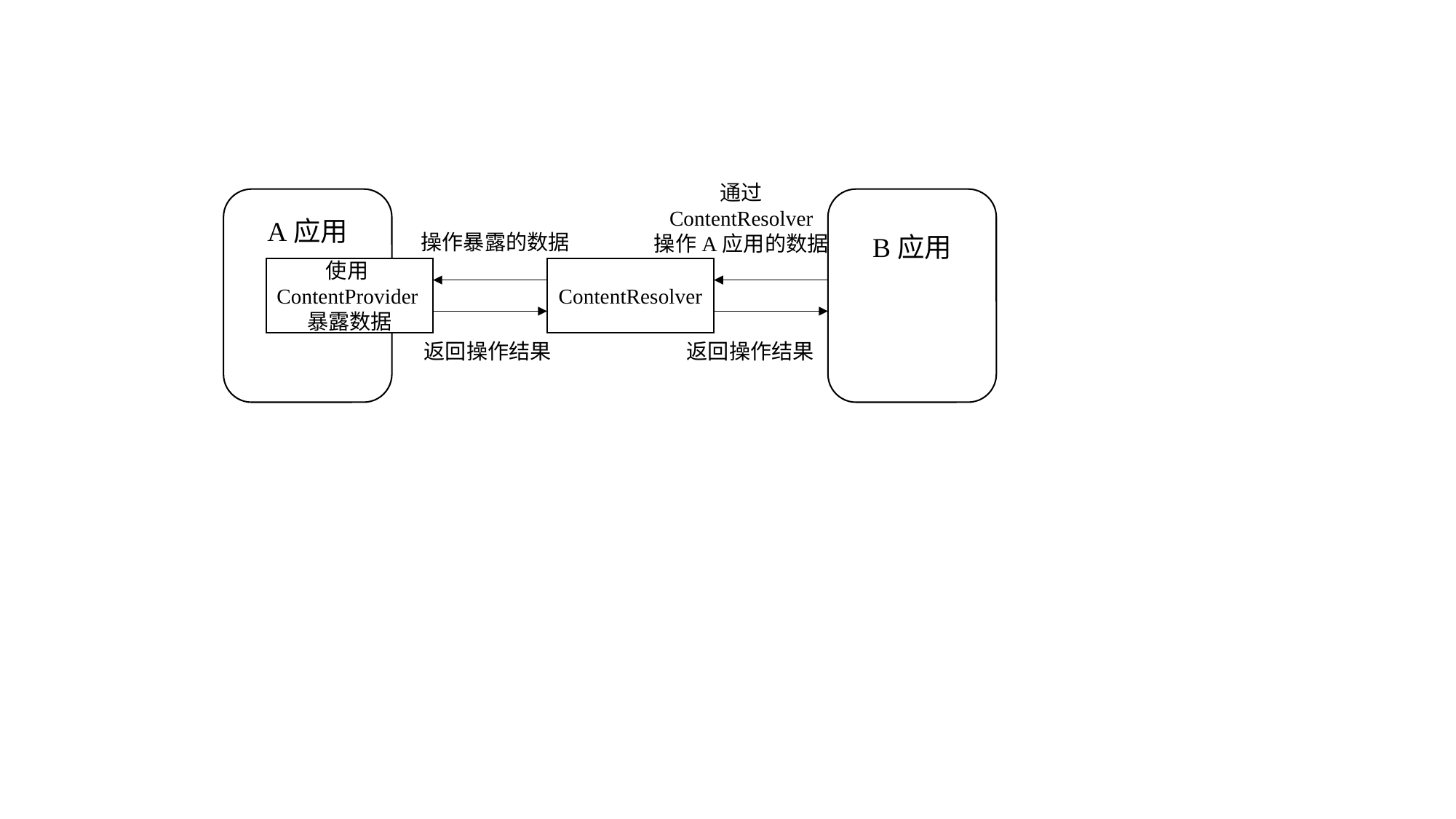

通过
ContentResolver
操作A应用的数据
A应用

B应用

操作暴露的数据
使用ContentProvider暴露数据
ContentResolver
返回操作结果
返回操作结果